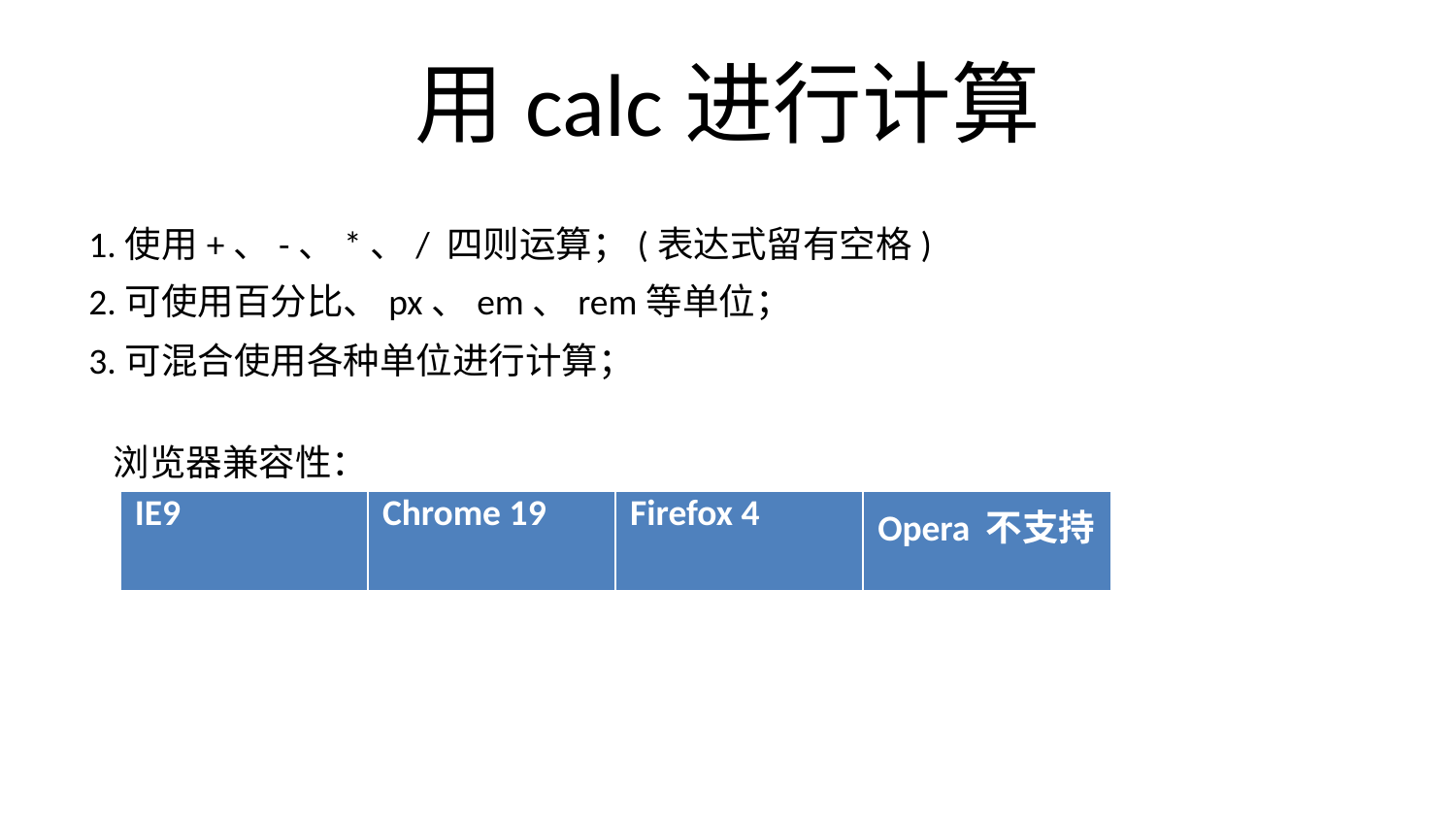

# 用calc进行计算
1.使用+、-、*、/ 四则运算；(表达式留有空格)

2.可使用百分比、px、em、rem等单位；
3.可混合使用各种单位进行计算；
浏览器兼容性：
| IE9 | Chrome 19 | Firefox 4 | Opera 不支持 |
| --- | --- | --- | --- |